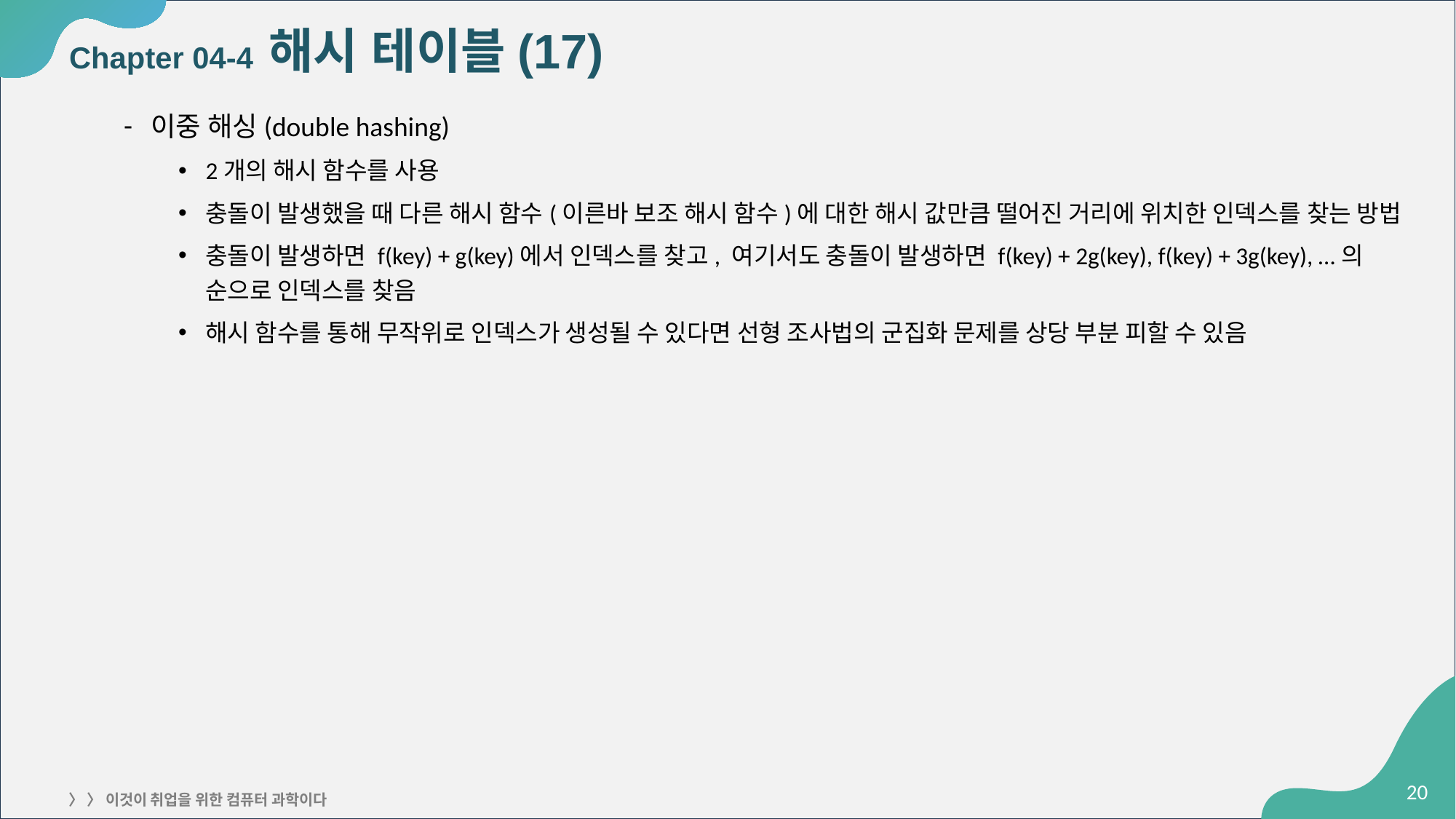

# Chapter 04-4 해시 테이블(17)
이중 해싱(double hashing)
2개의 해시 함수를 사용
충돌이 발생했을 때 다른 해시 함수(이른바 보조 해시 함수)에 대한 해시 값만큼 떨어진 거리에 위치한 인덱스를 찾는 방법
충돌이 발생하면 f(key) + g(key)에서 인덱스를 찾고, 여기서도 충돌이 발생하면 f(key) + 2g(key), f(key) + 3g(key), …의 순으로 인덱스를 찾음
해시 함수를 통해 무작위로 인덱스가 생성될 수 있다면 선형 조사법의 군집화 문제를 상당 부분 피할 수 있음

20
〉 〉 이것이 취업을 위한 컴퓨터 과학이다